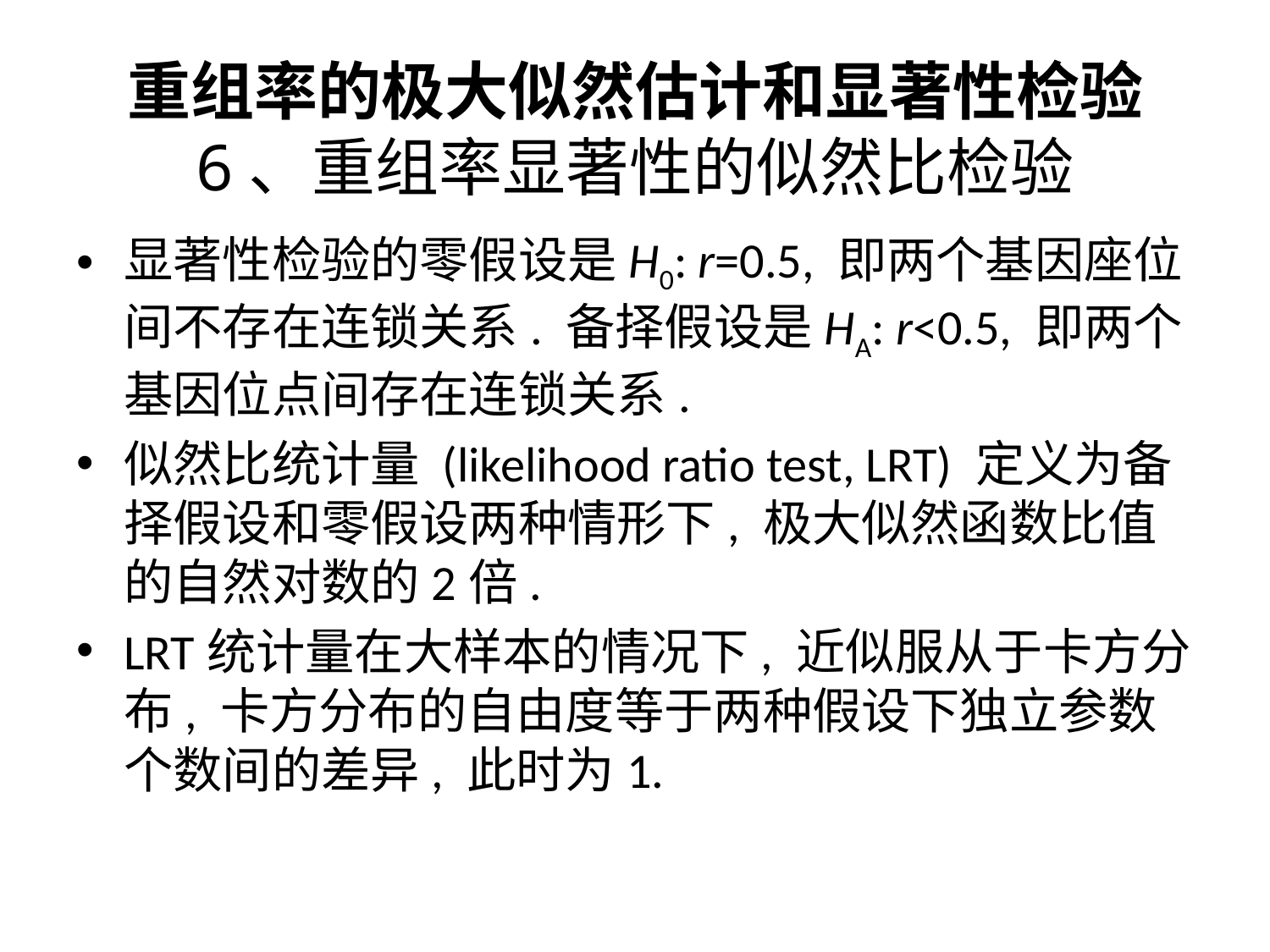

# 重组率的极大似然估计和显著性检验 6、重组率显著性的似然比检验
显著性检验的零假设是H0: r=0.5, 即两个基因座位间不存在连锁关系. 备择假设是HA: r<0.5, 即两个基因位点间存在连锁关系.
似然比统计量 (likelihood ratio test, LRT) 定义为备择假设和零假设两种情形下, 极大似然函数比值的自然对数的2倍.
LRT统计量在大样本的情况下, 近似服从于卡方分布, 卡方分布的自由度等于两种假设下独立参数个数间的差异, 此时为1.